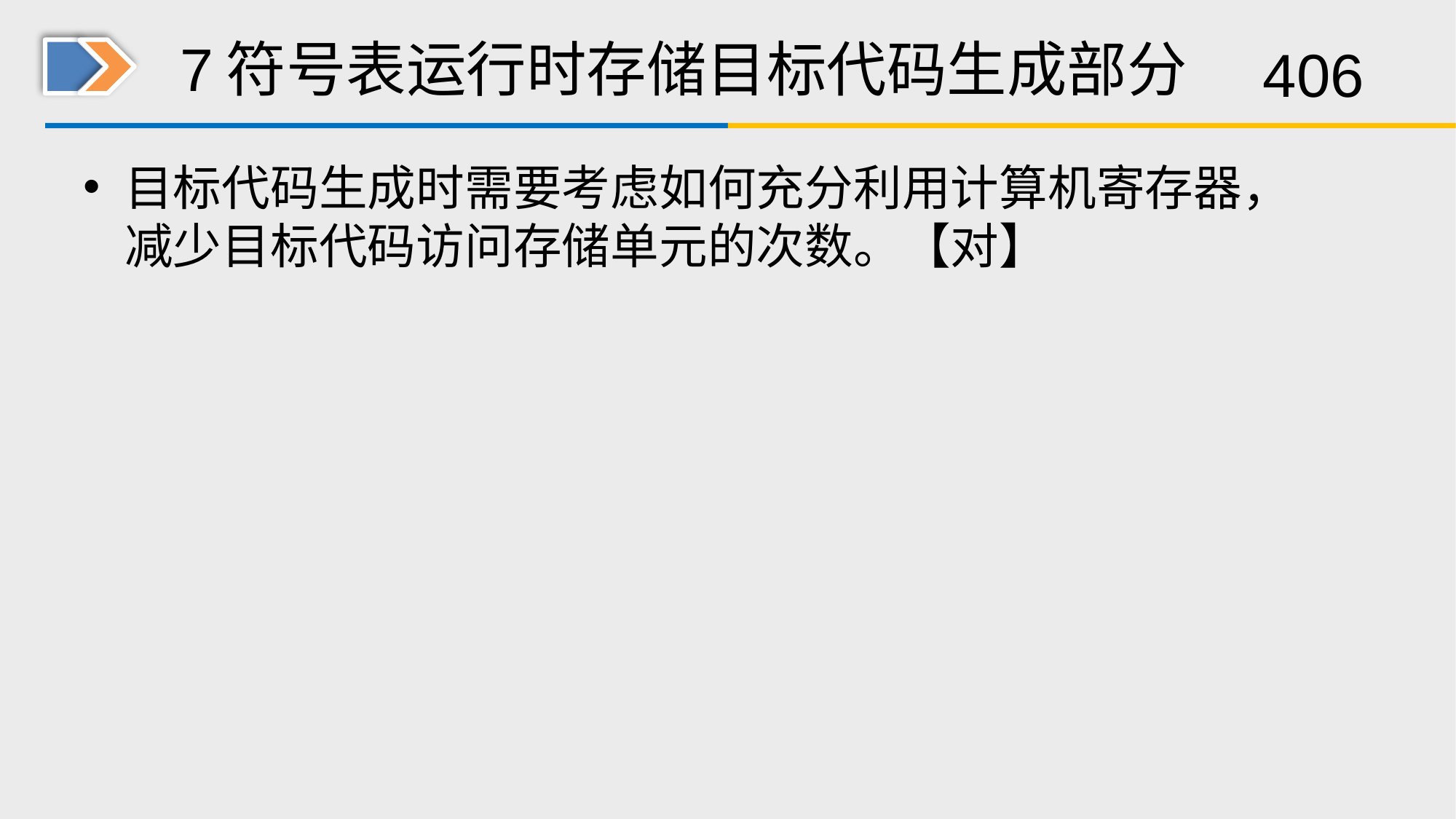

# 7符号表运行时存储目标代码生成部分
406
目标代码生成时需要考虑如何充分利用计算机寄存器，减少目标代码访问存储单元的次数。【对】